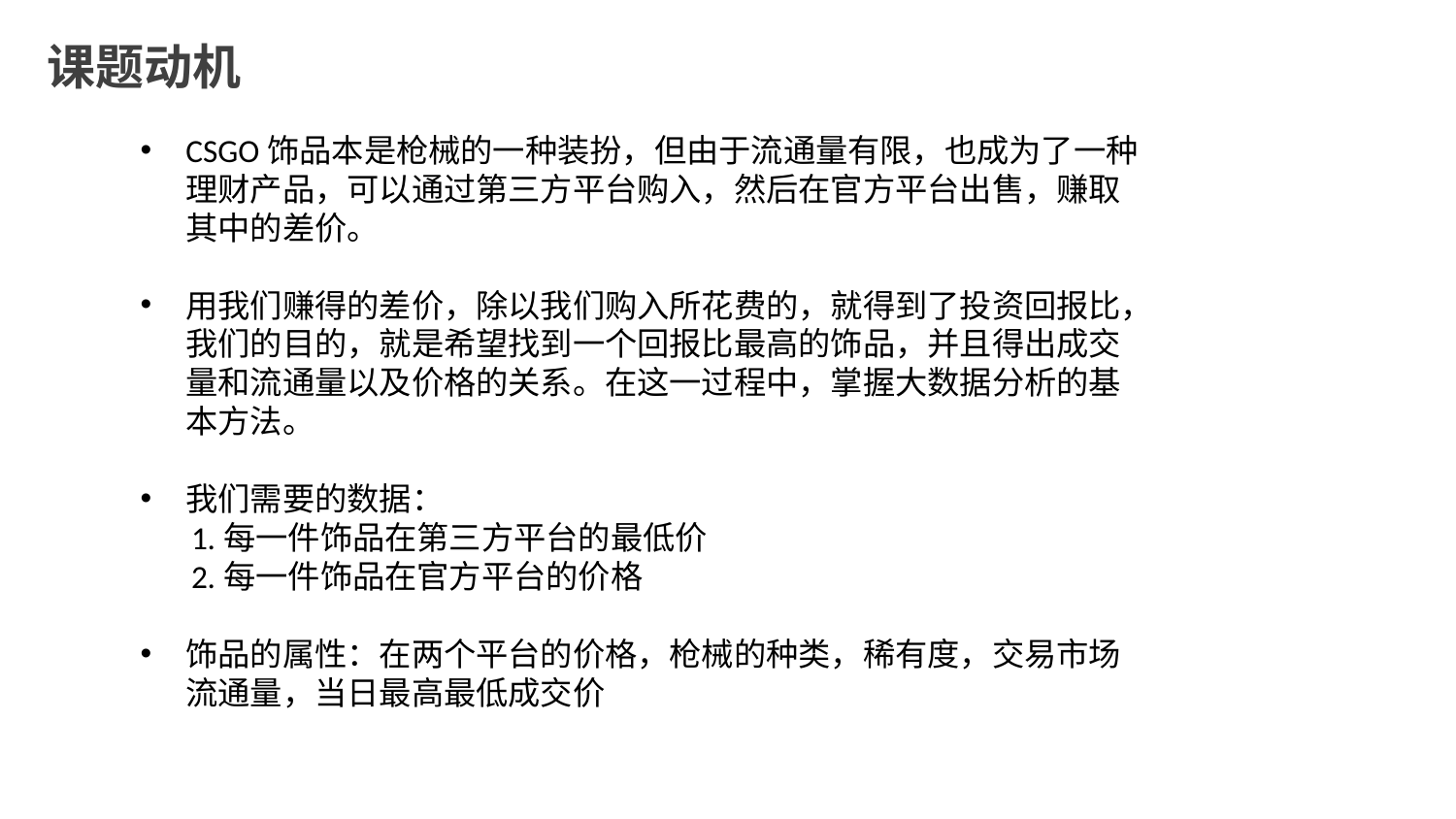

课题动机
CSGO饰品本是枪械的一种装扮，但由于流通量有限，也成为了一种理财产品，可以通过第三方平台购入，然后在官方平台出售，赚取其中的差价。

用我们赚得的差价，除以我们购入所花费的，就得到了投资回报比，我们的目的，就是希望找到一个回报比最高的饰品，并且得出成交量和流通量以及价格的关系。在这一过程中，掌握大数据分析的基本方法。

我们需要的数据：
       1.每一件饰品在第三方平台的最低价
       2.每一件饰品在官方平台的价格

饰品的属性：在两个平台的价格，枪械的种类，稀有度，交易市场流通量，当日最高最低成交价